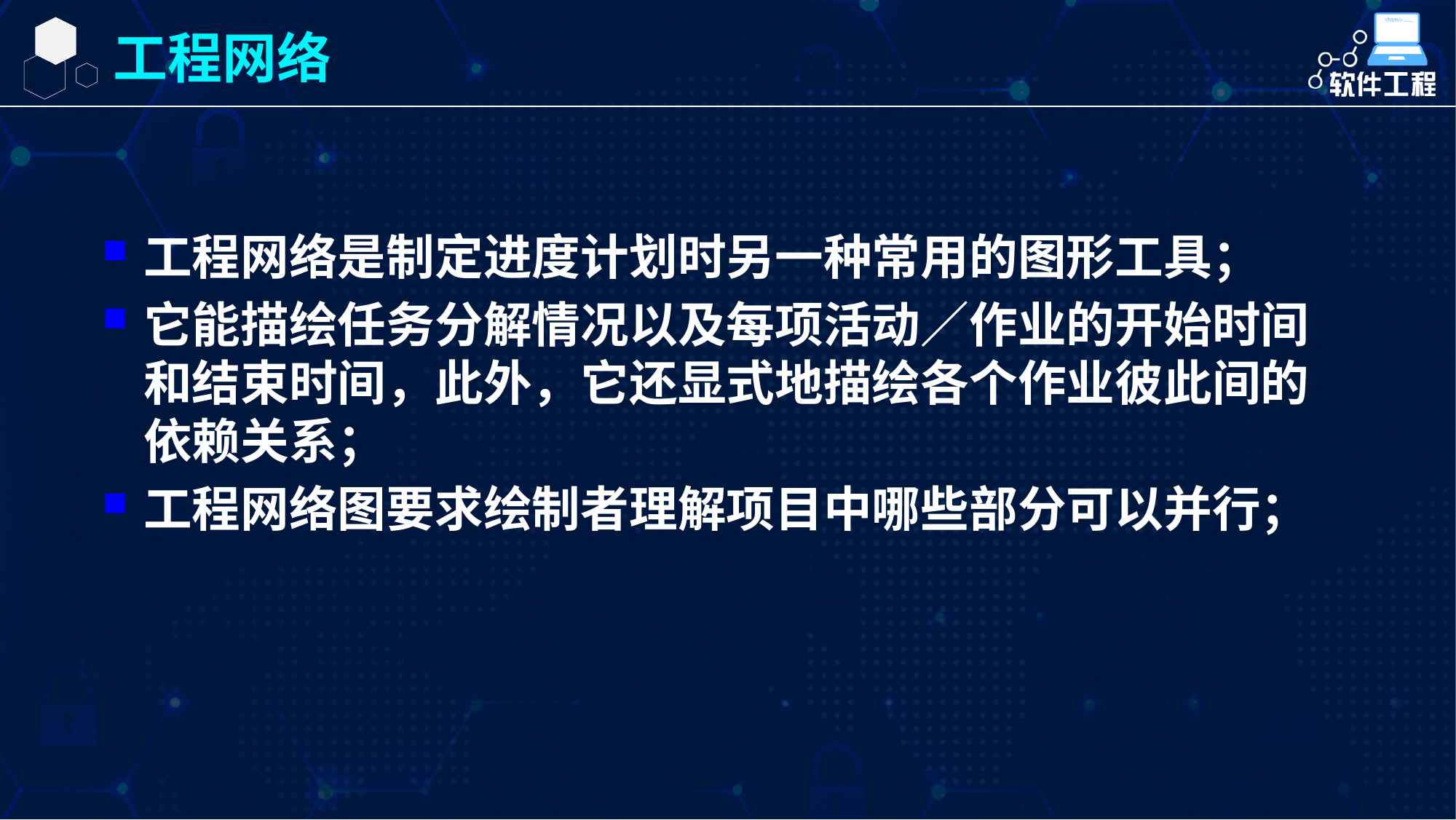

工程网络
工程网络是制定进度计划时另一种常用的图形工具；
它能描绘任务分解情况以及每项活动／作业的开始时间和结束时间，此外，它还显式地描绘各个作业彼此间的依赖关系；
工程网络图要求绘制者理解项目中哪些部分可以并行；